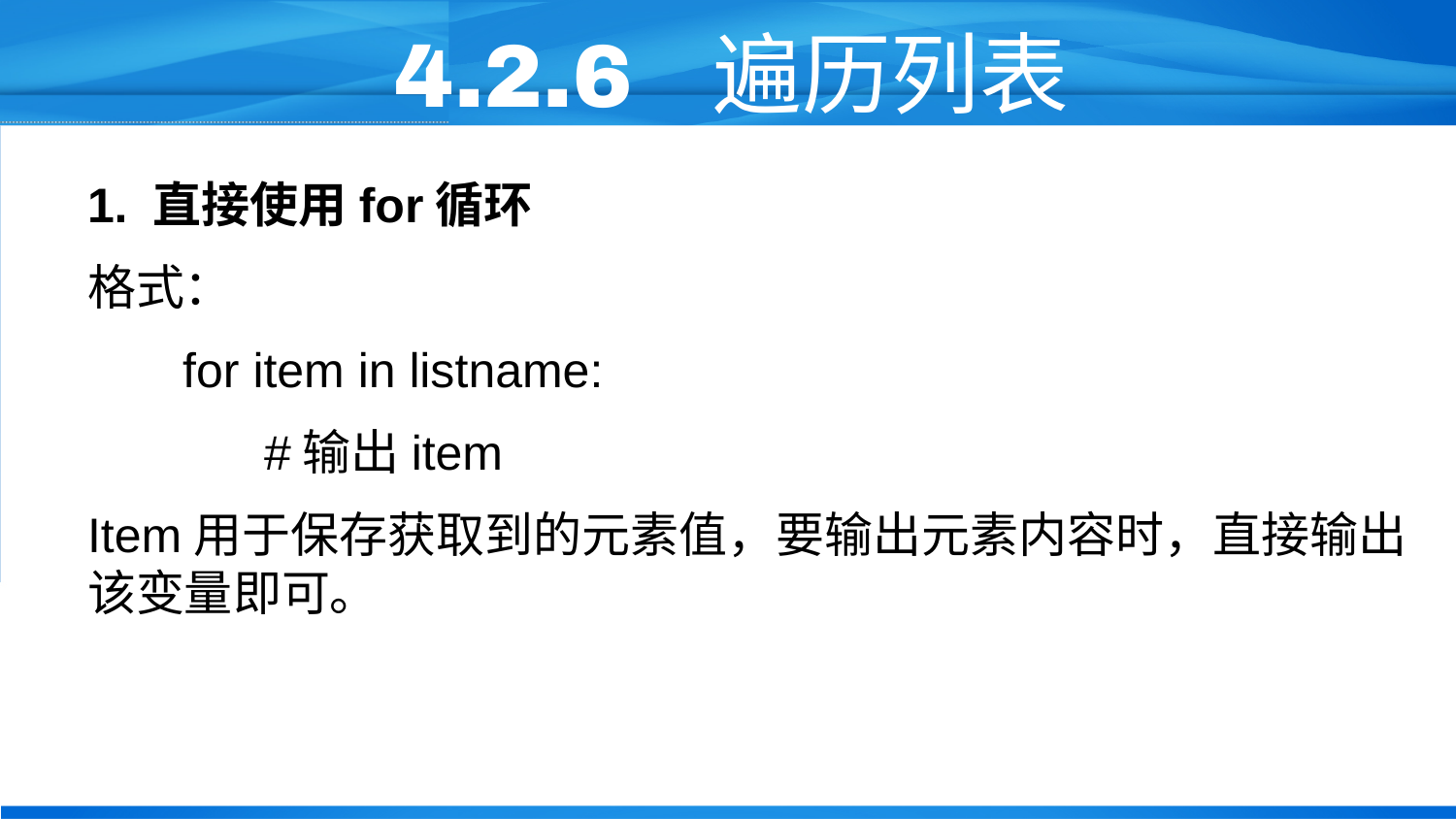

# 4.2.6  遍历列表
1. 直接使用for循环
格式：
       for item in listname:
             #输出item
Item用于保存获取到的元素值，要输出元素内容时，直接输出该变量即可。